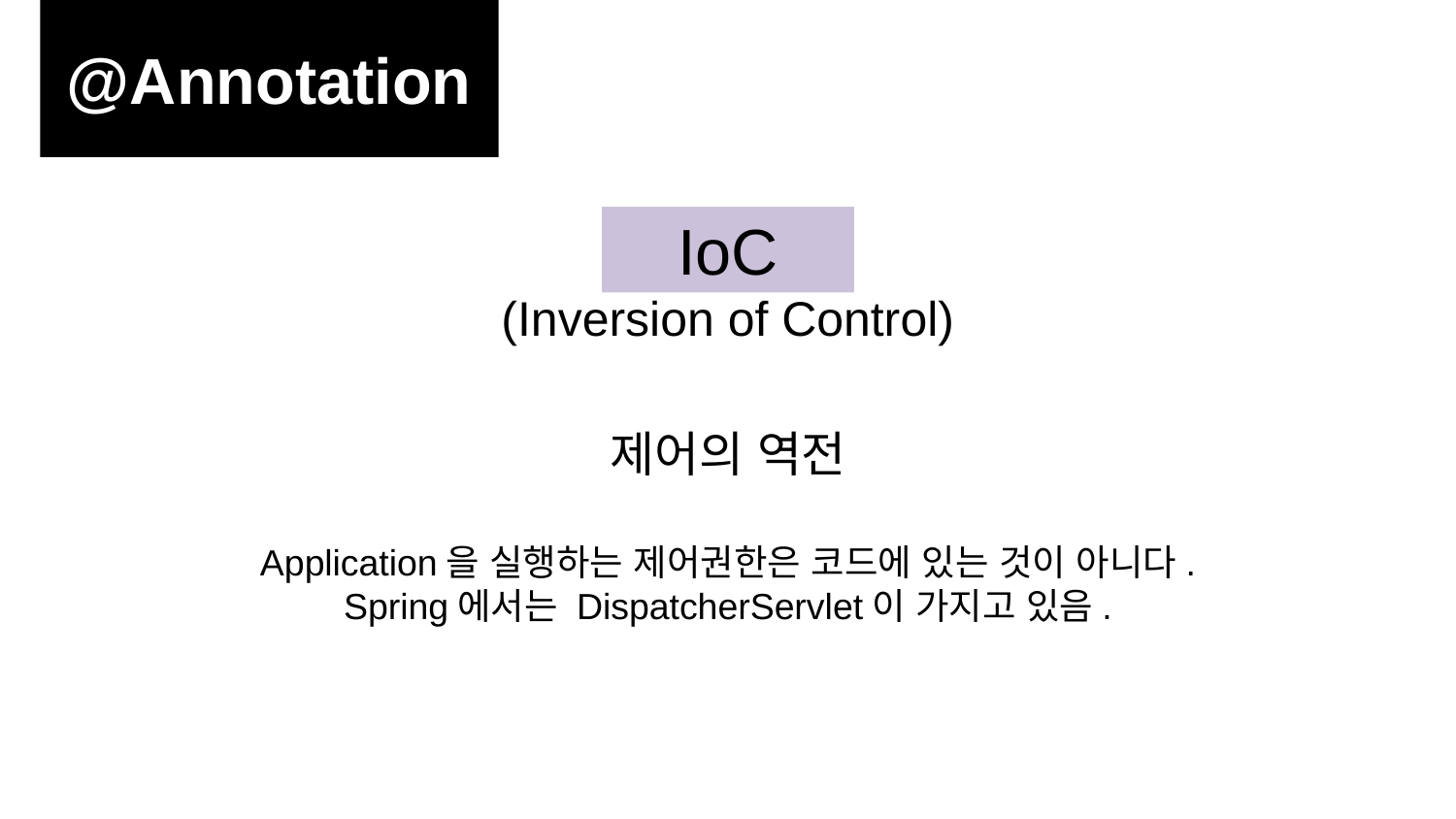

@Annotation
IoC
(Inversion of Control)

제어의 역전

Application을 실행하는 제어권한은 코드에 있는 것이 아니다.
Spring에서는 DispatcherServlet이 가지고 있음.